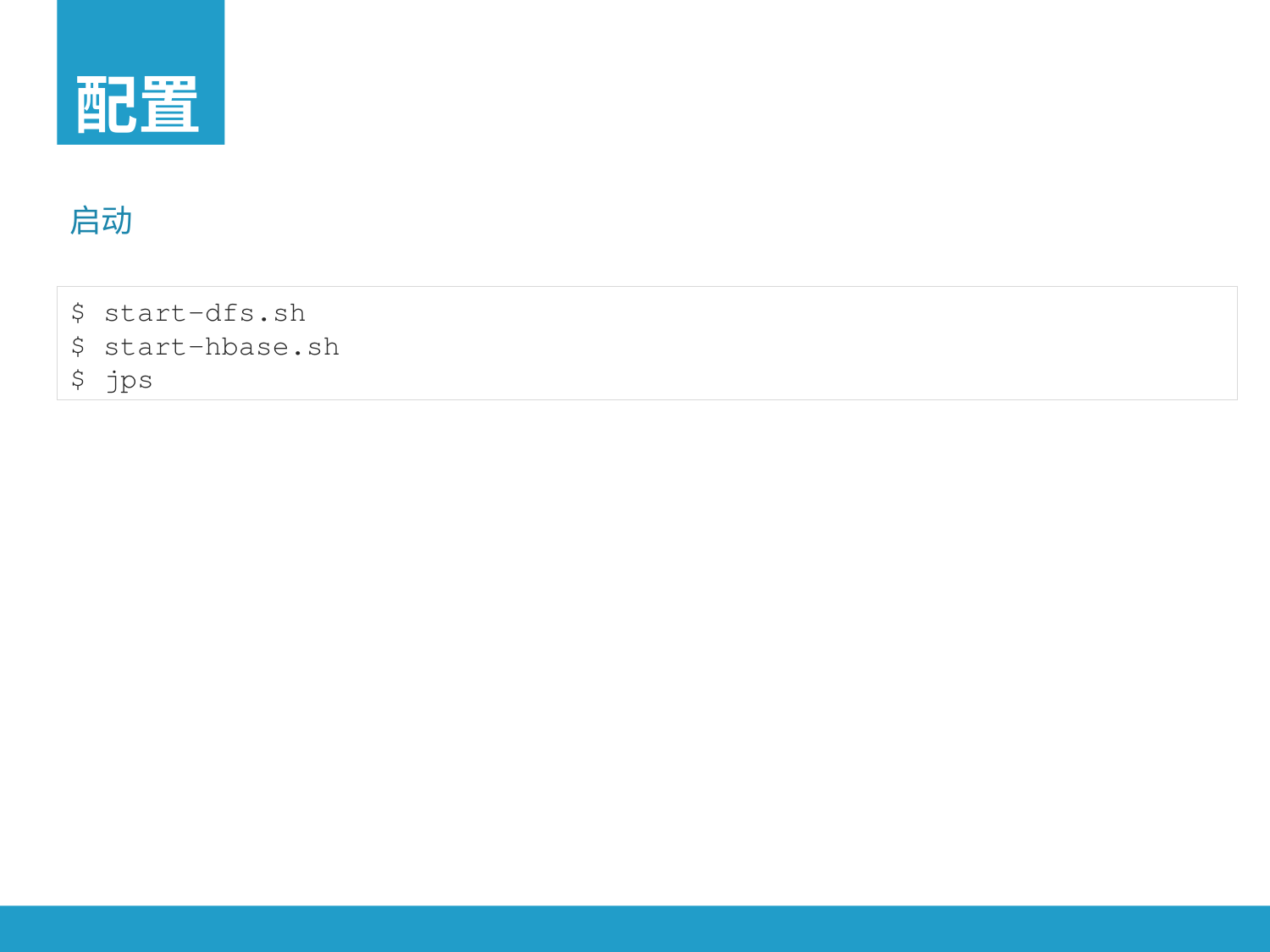

配置
启动
$ start-dfs.sh
$ start-hbase.sh
$ jps